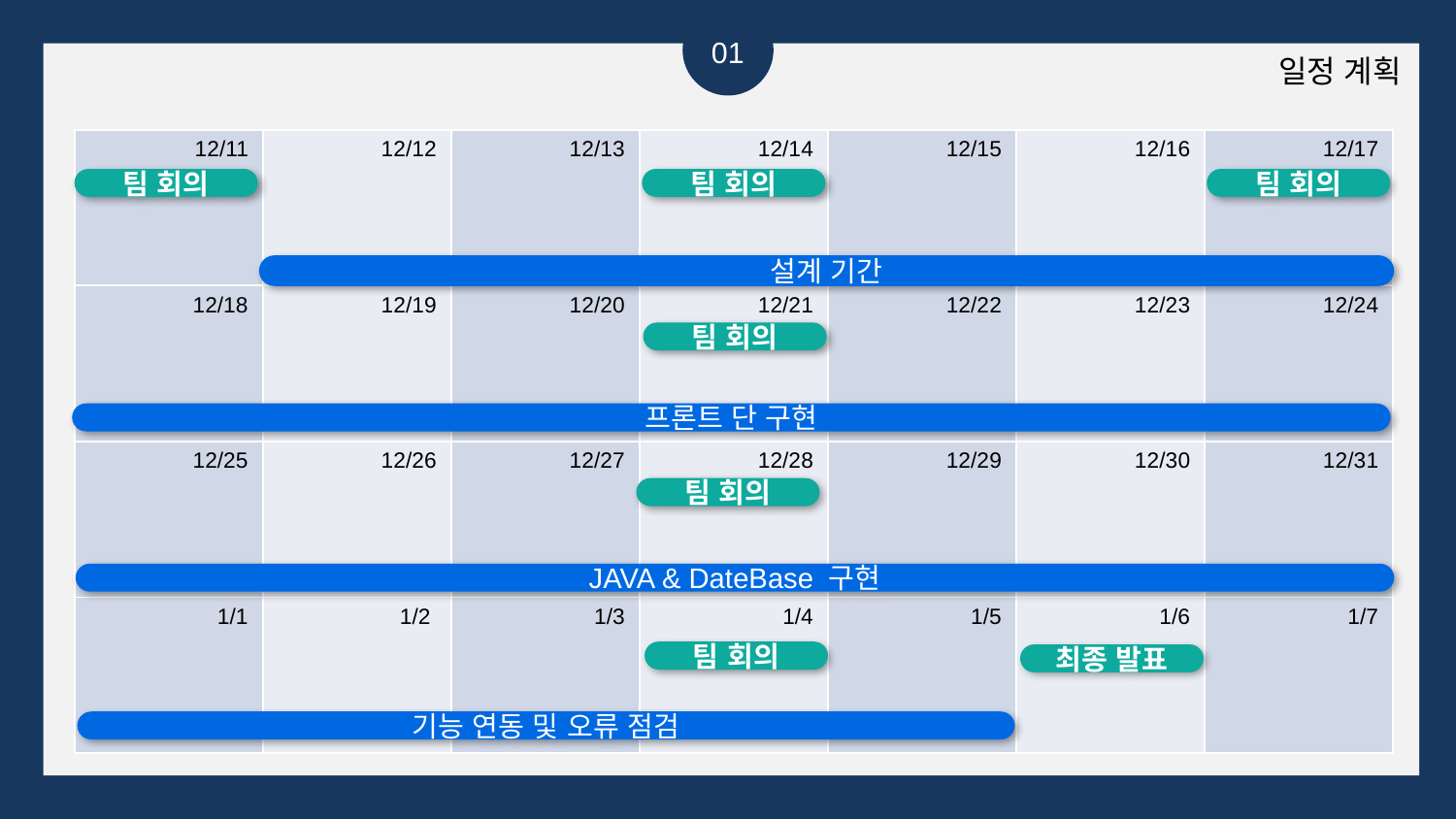

01

일정 계획
| 12/11 | 12/12 | 12/13 | 12/14 | 12/15 | 12/16 | 12/17 |
| --- | --- | --- | --- | --- | --- | --- |
| 12/18 | 12/19 | 12/20 | 12/21 | 12/22 | 12/23 | 12/24 |
| 12/25 | 12/26 | 12/27 | 12/28 | 12/29 | 12/30 | 12/31 |
| 1/1 | 1/2 | 1/3 | 1/4 | 1/5 | 1/6 | 1/7 |
팀 회의
팀 회의
팀 회의
설계 기간
팀 회의
프론트 단 구현
팀 회의
JAVA & DateBase 구현
팀 회의
최종 발표
기능 연동 및 오류 점검